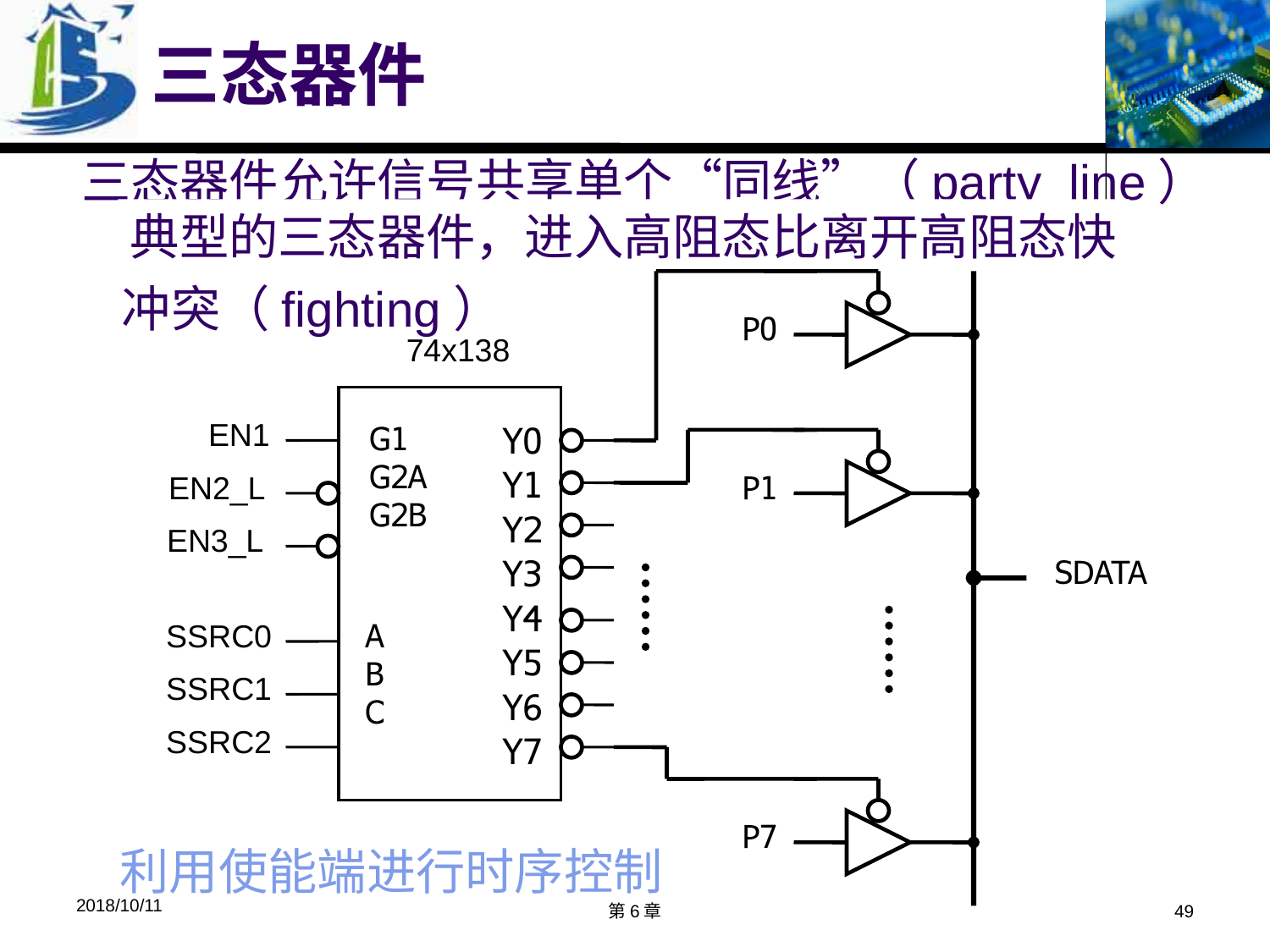

三态器件
三态器件允许信号共享单个“同线”（party  line）
典型的三态器件，进入高阻态比离开高阻态快

P0

P1

SDATA

P7
冲突（fighting）
74x138

Y0
Y1
Y2
Y3
Y4
Y5
Y6
Y7
G1
G2A
G2B

A
B
C

EN1
EN2_L
EN3_L
SSRC0
SSRC1
SSRC2
利用使能端进行时序控制
2018/10/11
第6章
49